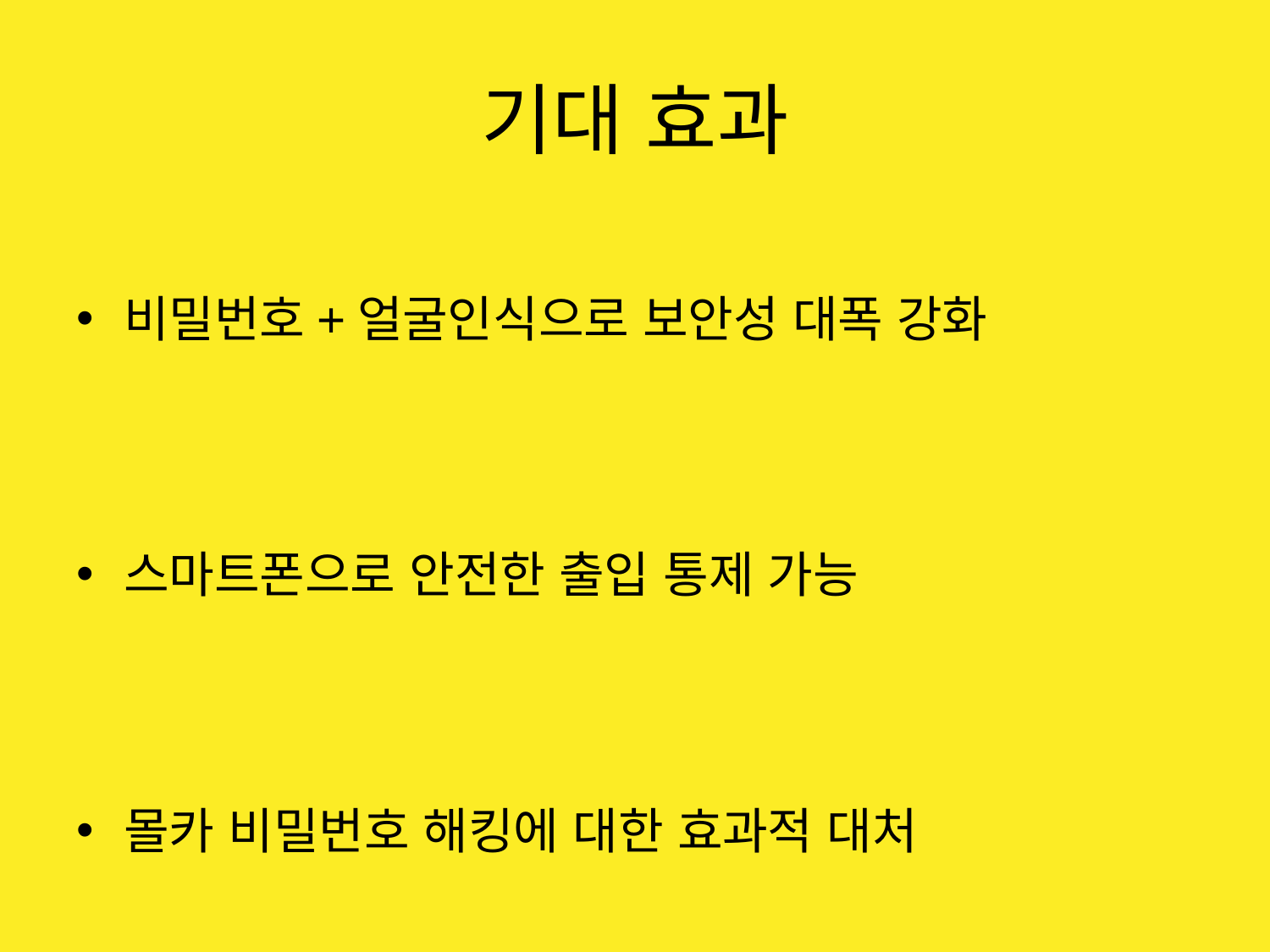

# 기대 효과
비밀번호+얼굴인식으로 보안성 대폭 강화

스마트폰으로 안전한 출입 통제 가능

몰카 비밀번호 해킹에 대한 효과적 대처